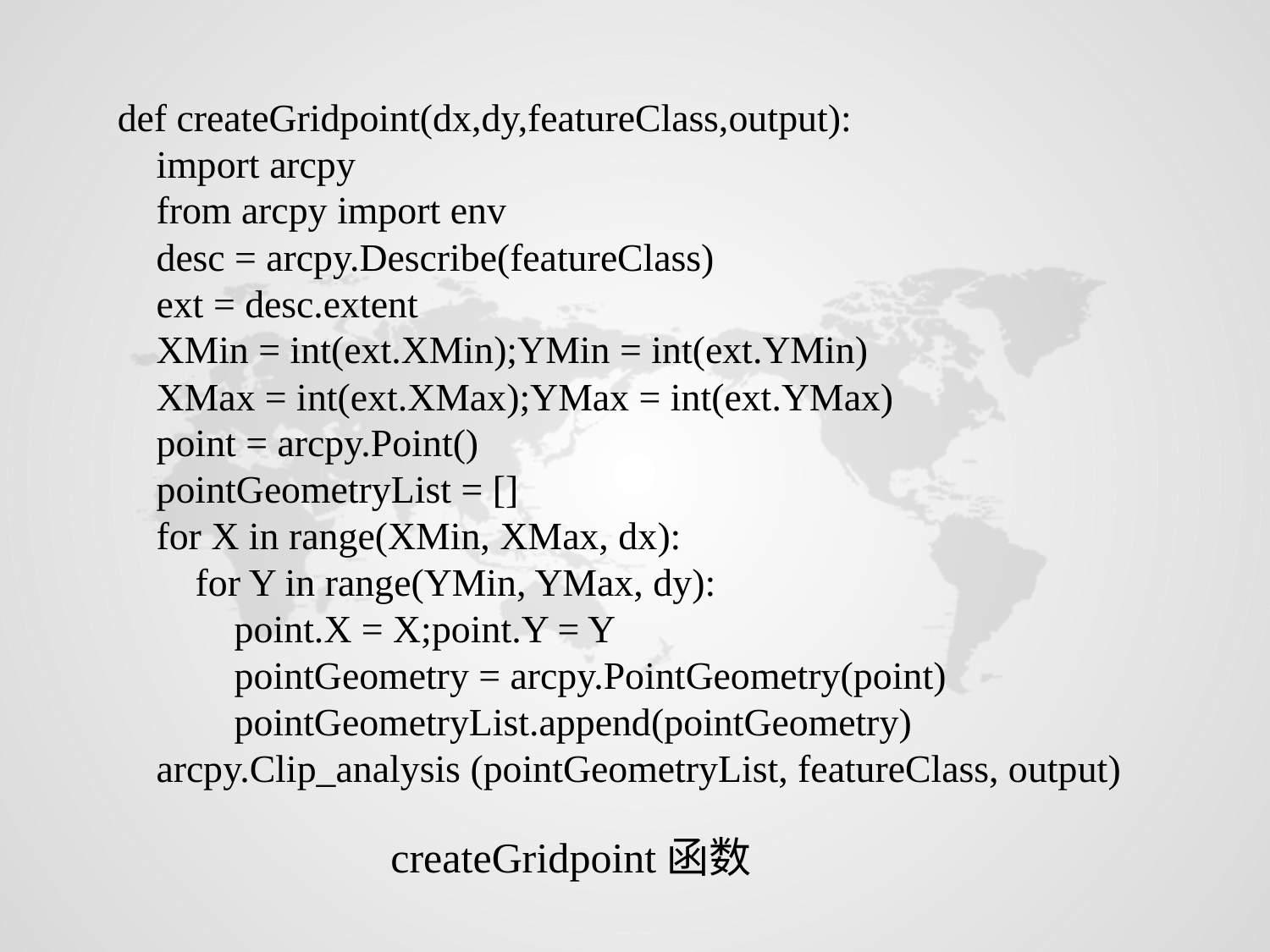

def createGridpoint(dx,dy,featureClass,output):
    import arcpy
    from arcpy import env
    desc = arcpy.Describe(featureClass)
    ext = desc.extent
    XMin = int(ext.XMin);YMin = int(ext.YMin)
    XMax = int(ext.XMax);YMax = int(ext.YMax)
    point = arcpy.Point()
    pointGeometryList = []
    for X in range(XMin, XMax, dx):
        for Y in range(YMin, YMax, dy):
            point.X = X;point.Y = Y
            pointGeometry = arcpy.PointGeometry(point)
            pointGeometryList.append(pointGeometry)
    arcpy.Clip_analysis (pointGeometryList, featureClass, output)
createGridpoint函数